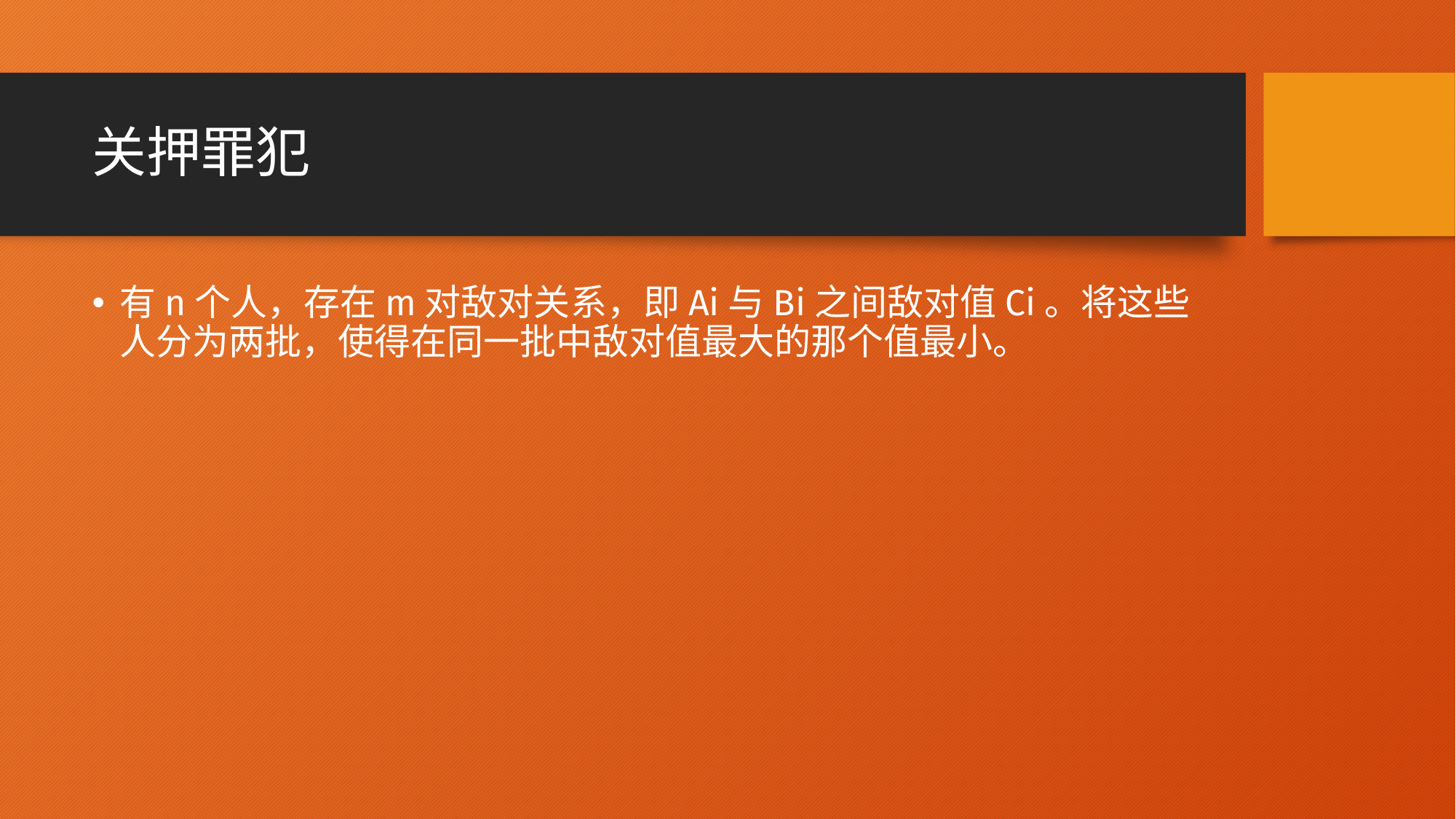

# 关押罪犯
有n个人，存在m对敌对关系，即Ai与Bi之间敌对值Ci。将这些人分为两批，使得在同一批中敌对值最大的那个值最小。